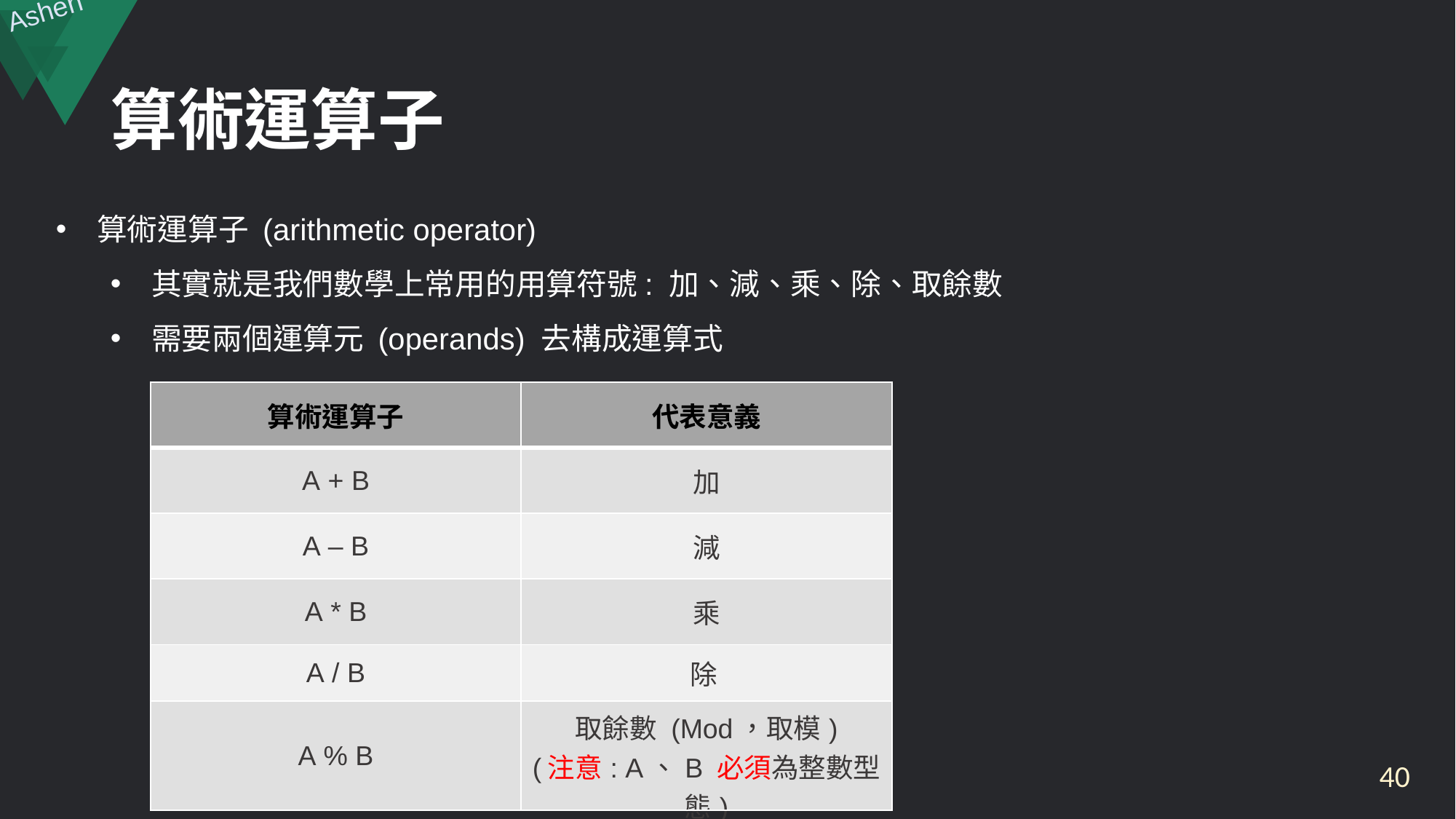

# 算術運算子
算術運算子 (arithmetic operator)
其實就是我們數學上常用的用算符號: 加、減、乘、除、取餘數
需要兩個運算元 (operands) 去構成運算式
| 算術運算子 | 代表意義 |
| --- | --- |
| A + B | 加 |
| A – B | 減 |
| A \* B | 乘 |
| A / B | 除 |
| A % B | 取餘數 (Mod，取模) (注意: A、B 必須為整數型態) |
40